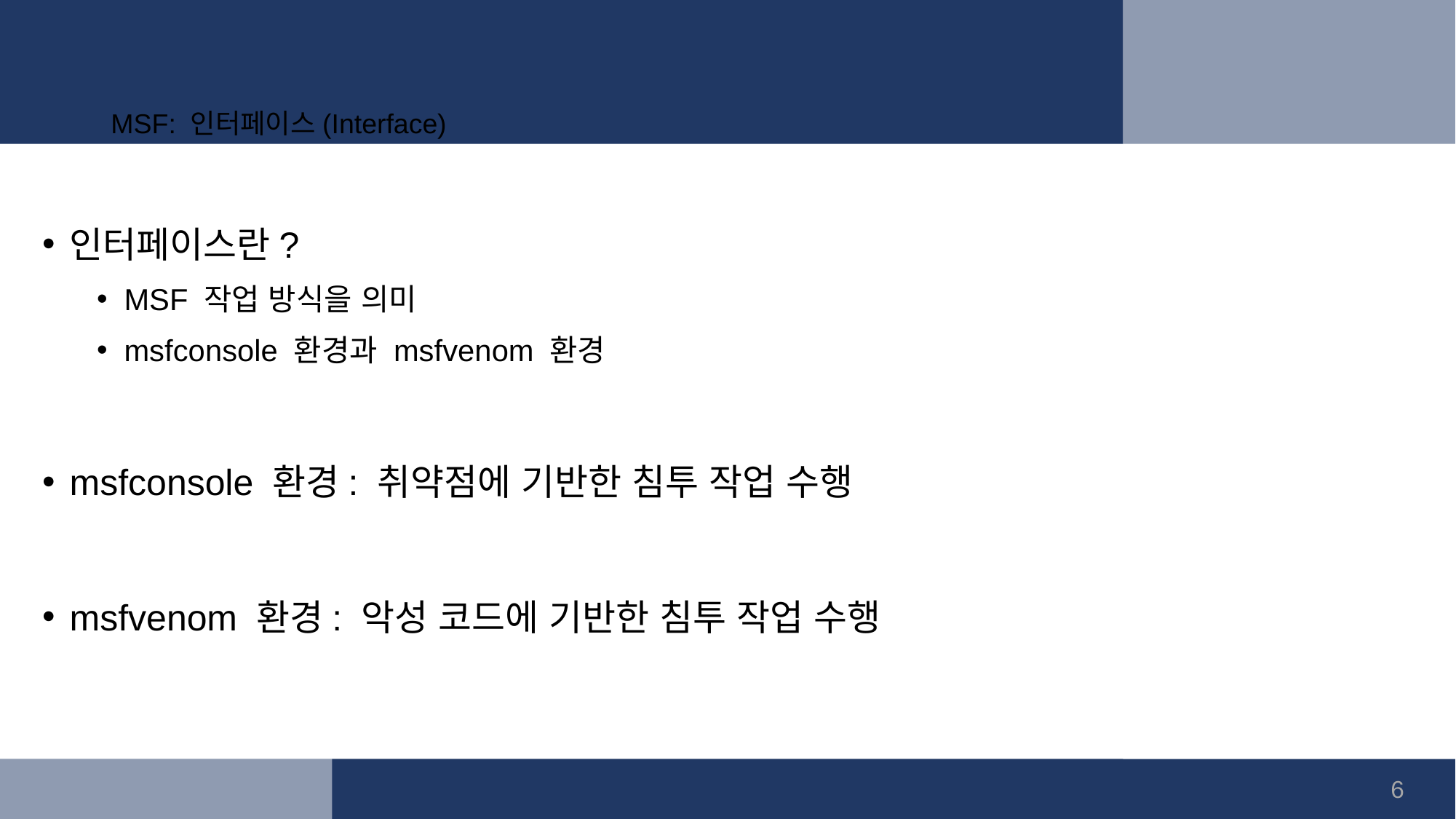

# MSF: 인터페이스(Interface)
인터페이스란?
MSF 작업 방식을 의미
msfconsole 환경과 msfvenom 환경

msfconsole 환경: 취약점에 기반한 침투 작업 수행

msfvenom 환경: 악성 코드에 기반한 침투 작업 수행
6